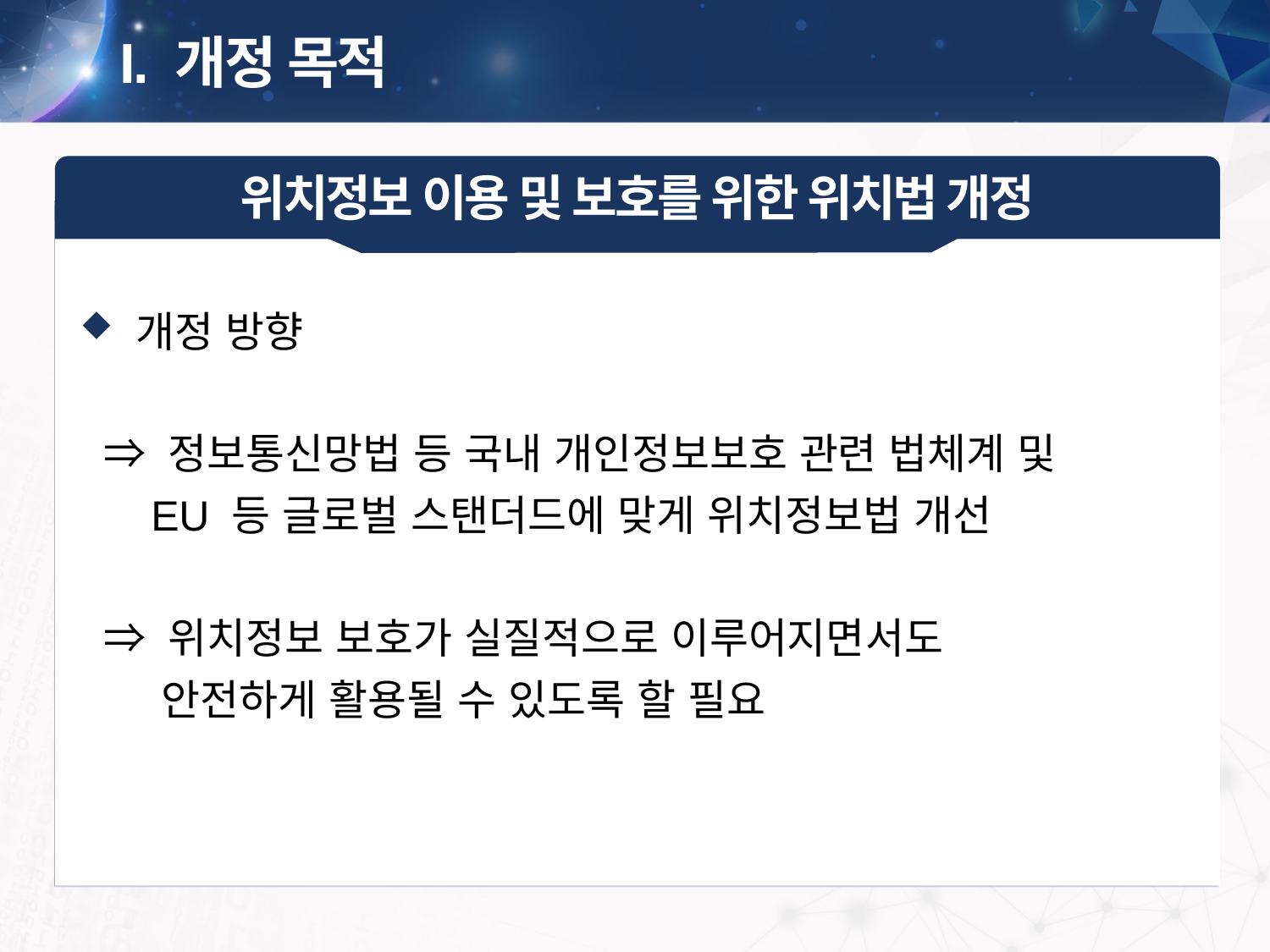

I. 개정 목적

위치정보 이용 및 보호를 위한 위치법 개정

 개정 방향

  ⇒ 정보통신망법 등 국내 개인정보보호 관련 법체계 및
      EU 등 글로벌 스탠더드에 맞게 위치정보법 개선

  ⇒ 위치정보 보호가 실질적으로 이루어지면서도
      안전하게 활용될 수 있도록 할 필요